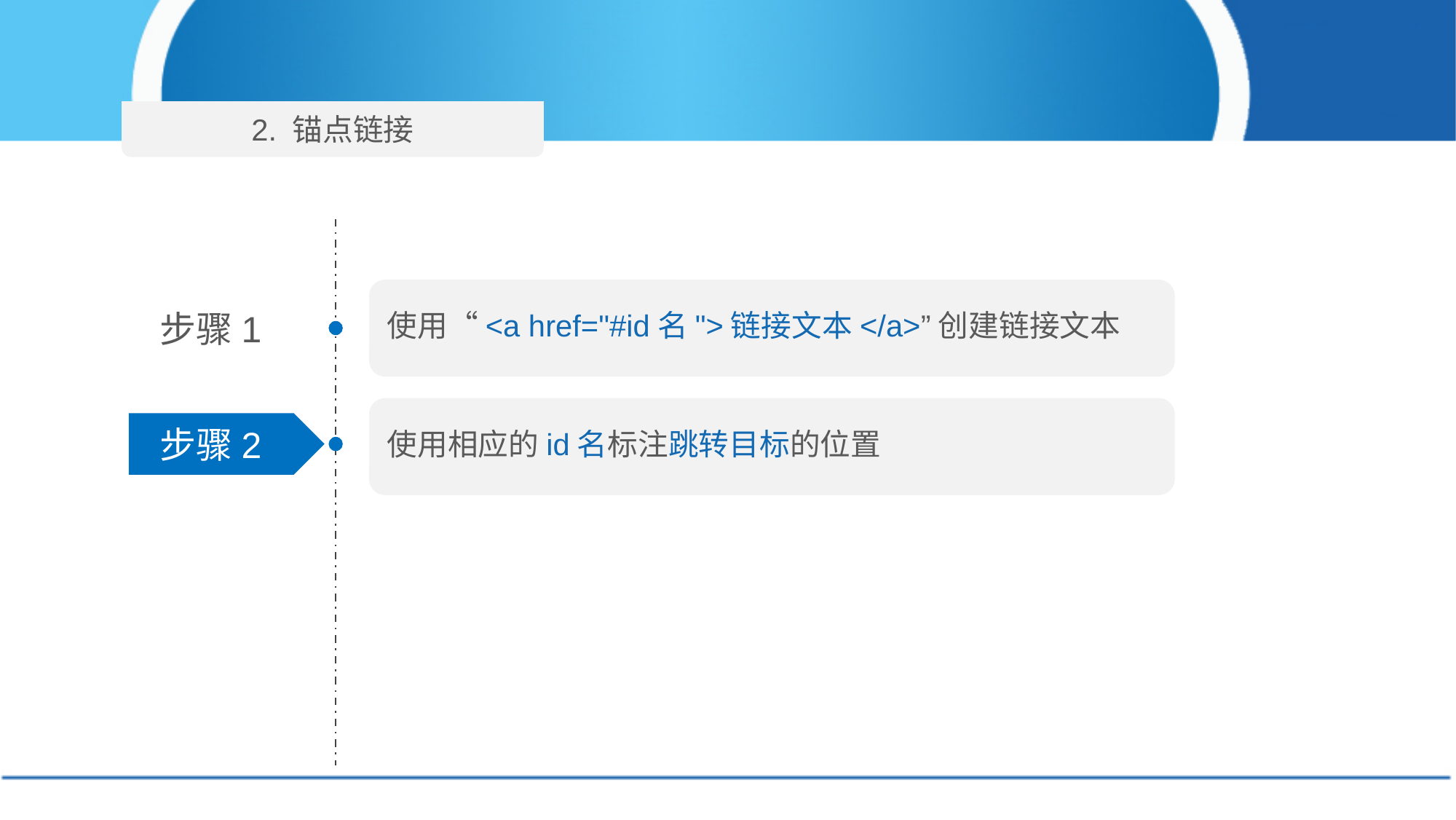

2. 锚点链接

步骤1
使用“<a href="#id名">链接文本</a>”创建链接文本

步骤2
使用相应的id名标注跳转目标的位置